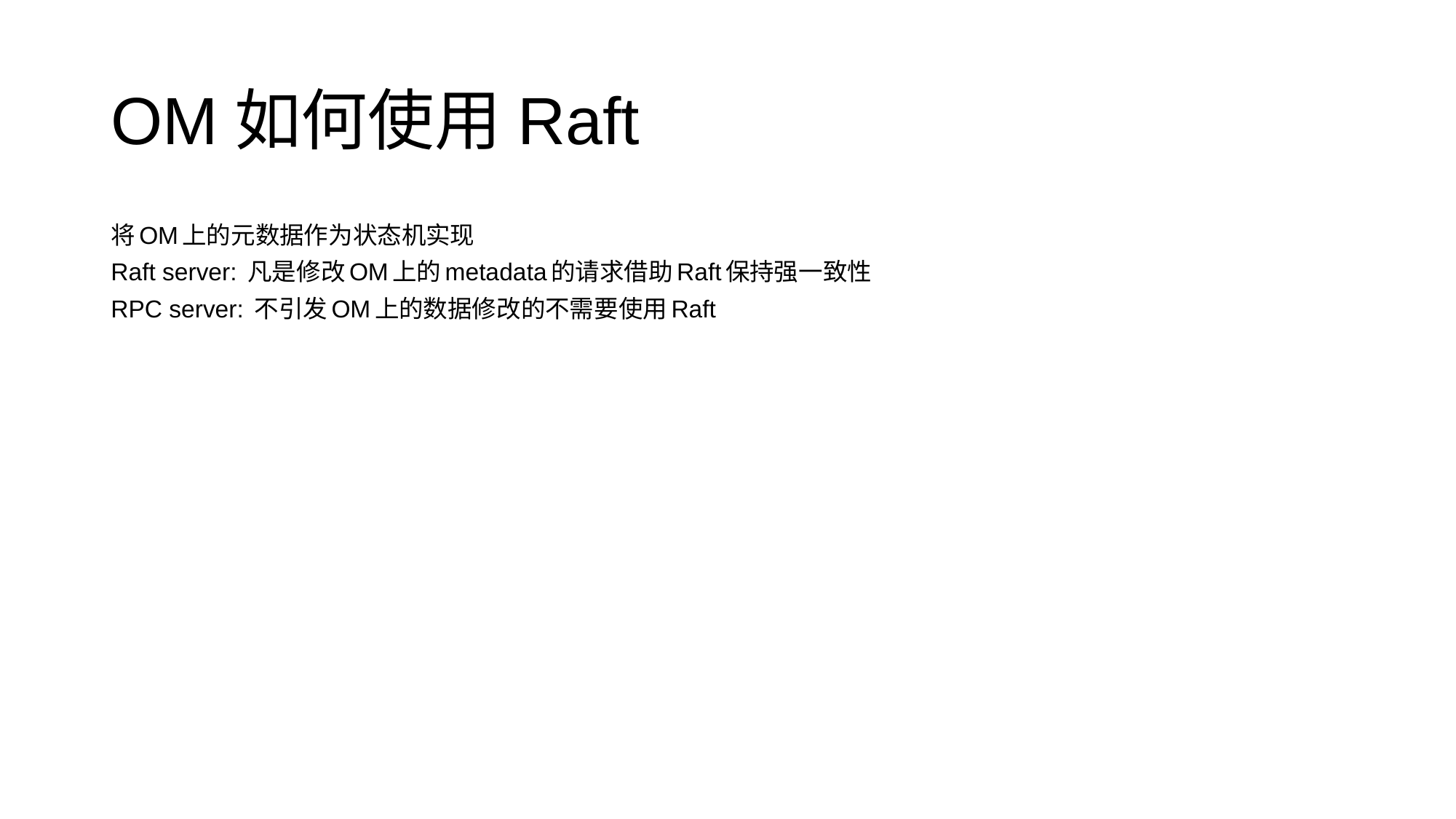

# OM如何使用Raft
将OM上的元数据作为状态机实现
Raft server: 凡是修改OM上的metadata的请求借助Raft保持强一致性
RPC server: 不引发OM上的数据修改的不需要使用Raft